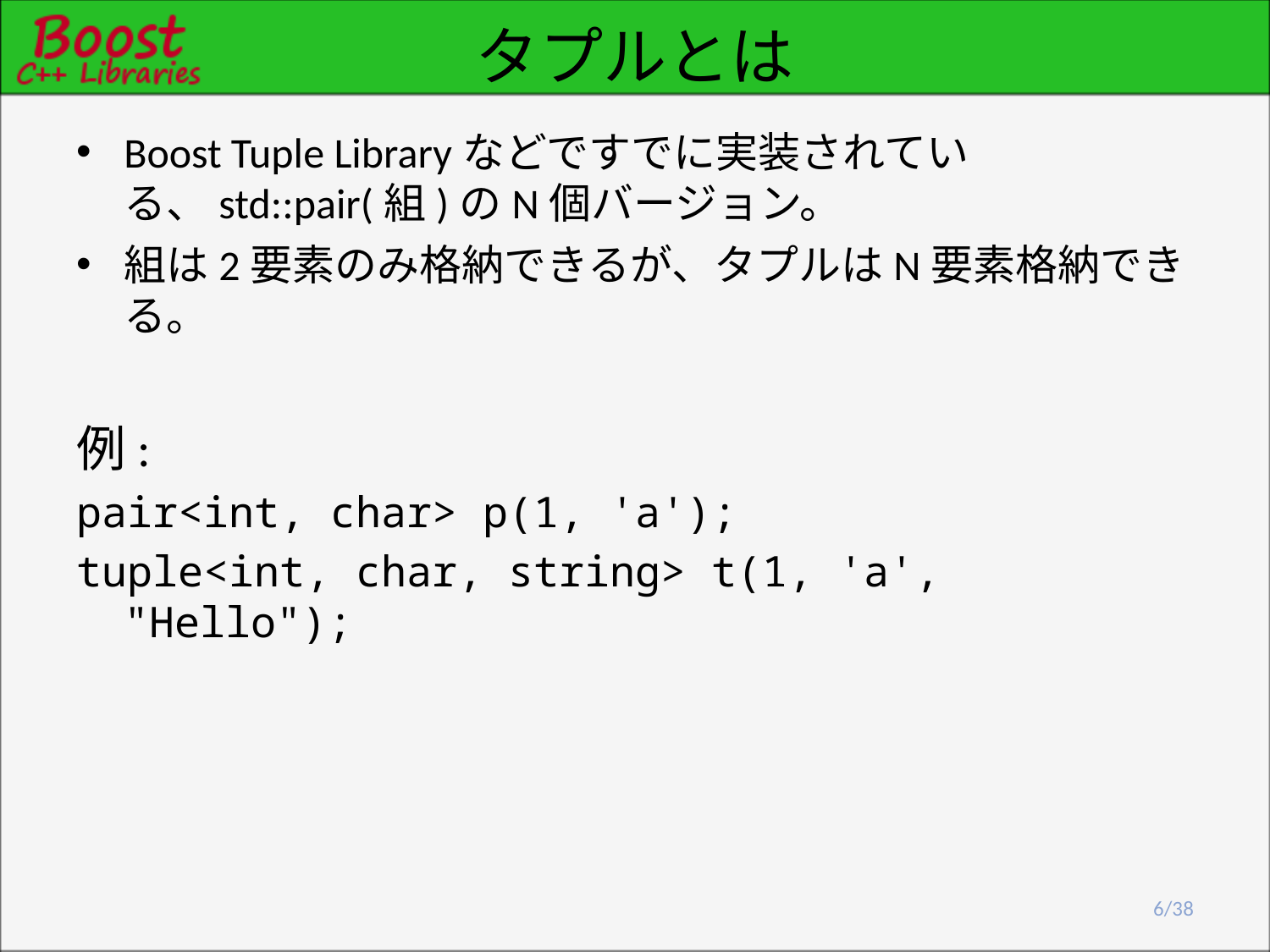

# タプルとは
Boost Tuple Libraryなどですでに実装されている、std::pair(組)のN個バージョン。
組は2要素のみ格納できるが、タプルはN要素格納できる。
例:
pair<int, char> p(1, 'a');
tuple<int, char, string> t(1, 'a', "Hello");
6/38